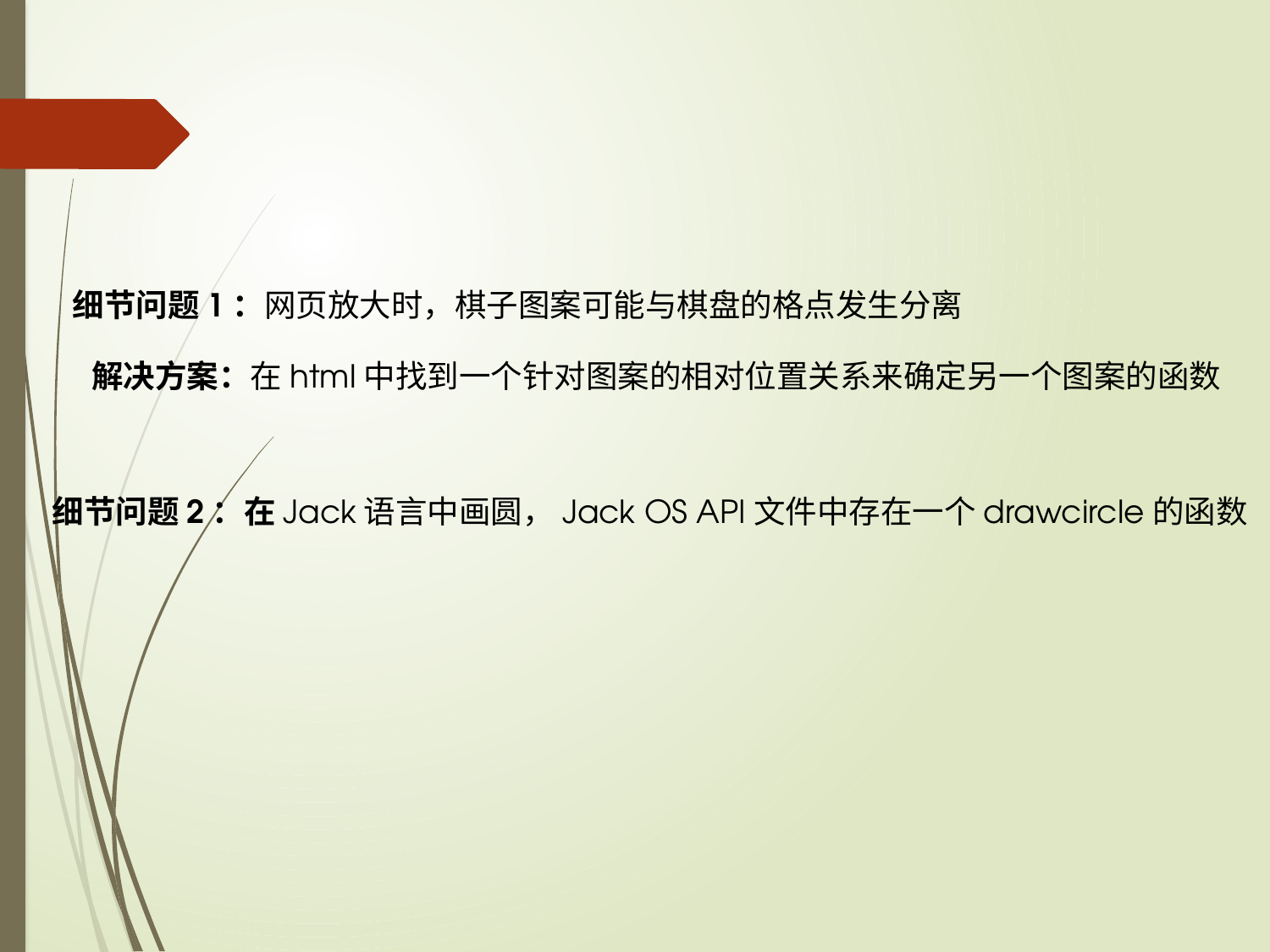

细节问题1：网页放大时，棋子图案可能与棋盘的格点发生分离
解决方案：在html中找到一个针对图案的相对位置关系来确定另一个图案的函数
细节问题2：在Jack语言中画圆，Jack OS API文件中存在一个drawcircle的函数